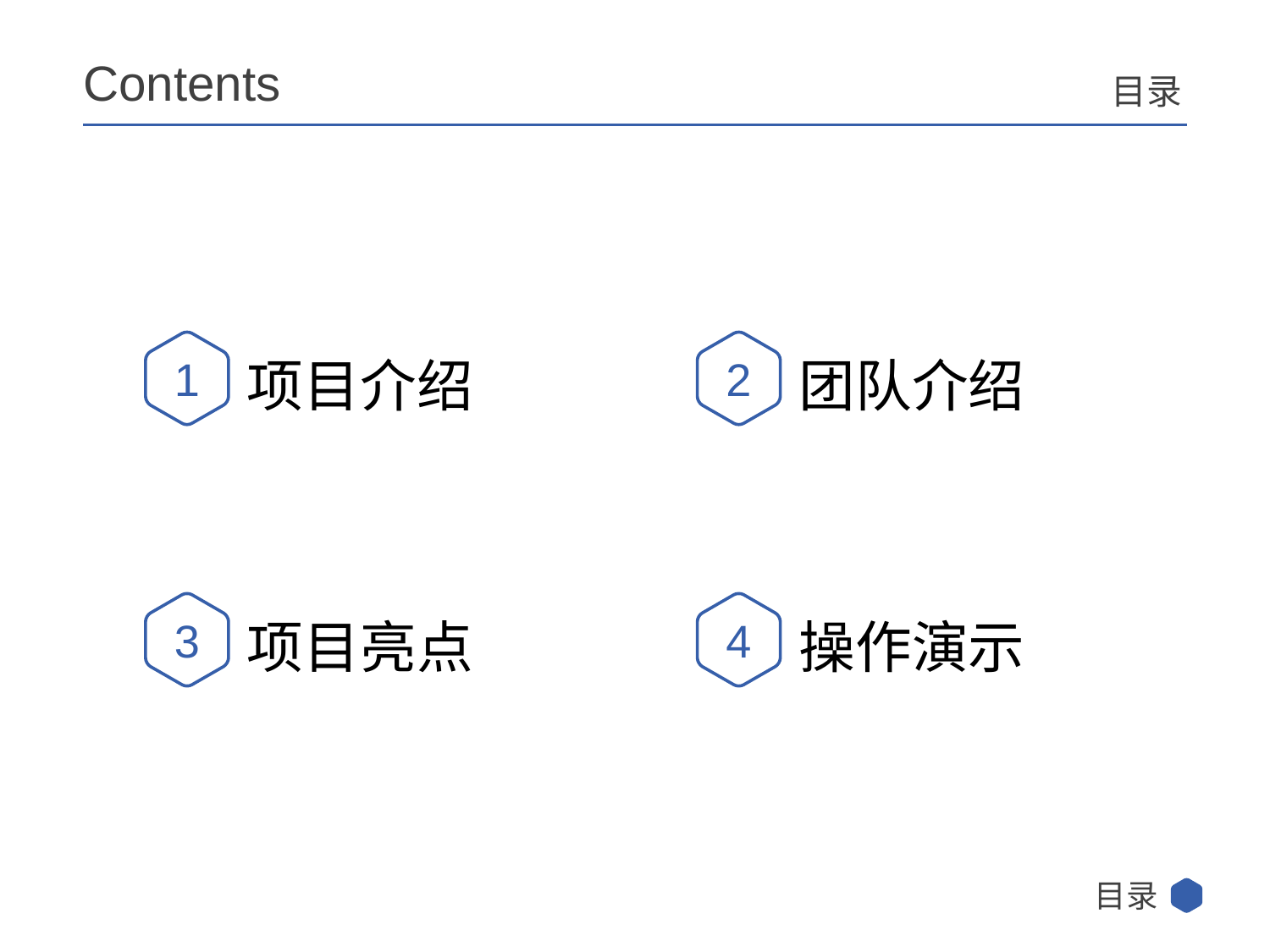

Contents
目录
1
2
项目介绍
团队介绍
3
4
项目亮点
操作演示
目录